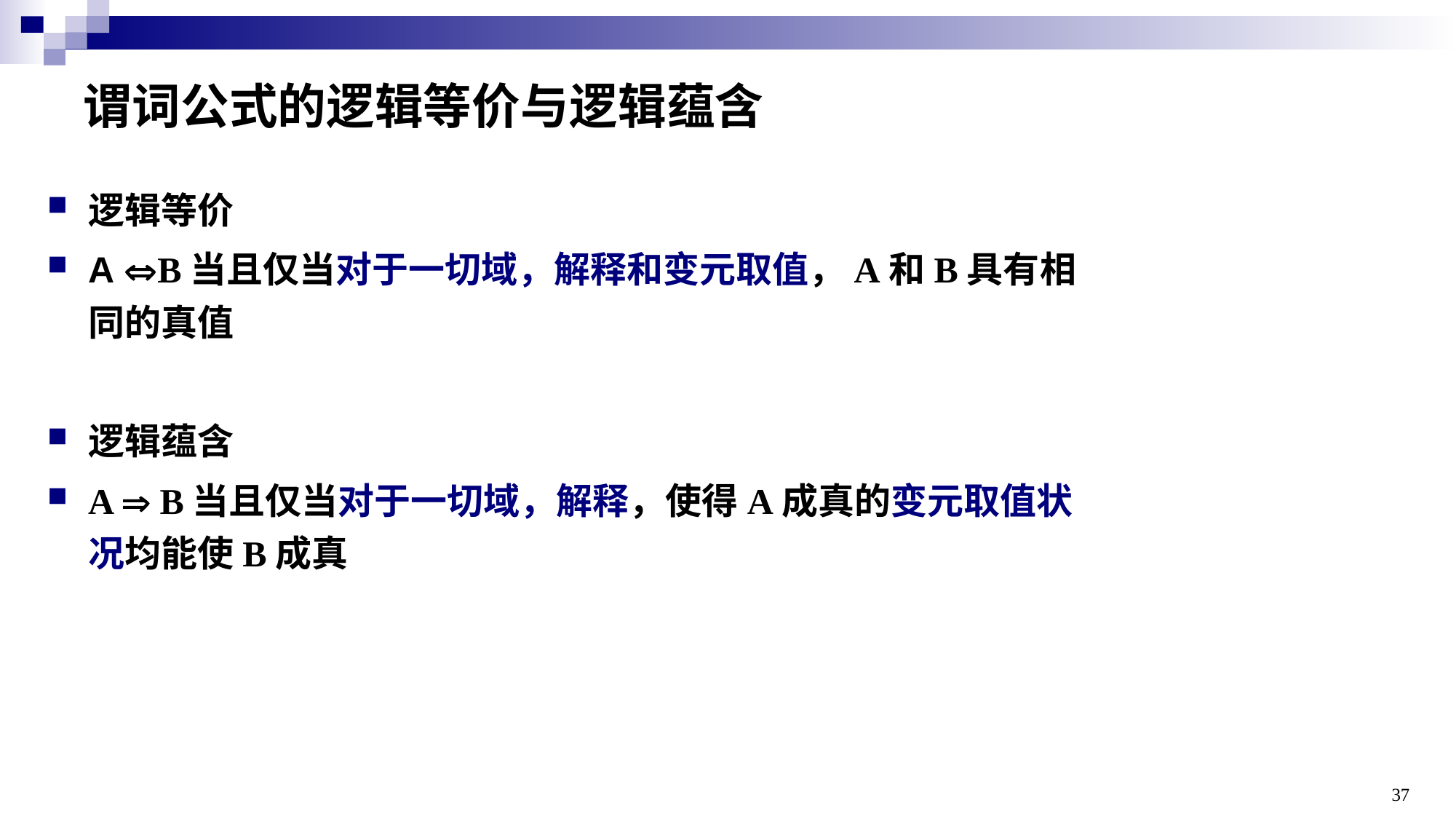

# 谓词公式的逻辑等价与逻辑蕴含
逻辑等价
A ⇔B当且仅当对于一切域，解释和变元取值，A和B具有相同的真值

逻辑蕴含
A ⇒ B当且仅当对于一切域，解释，使得A成真的变元取值状况均能使B成真
37